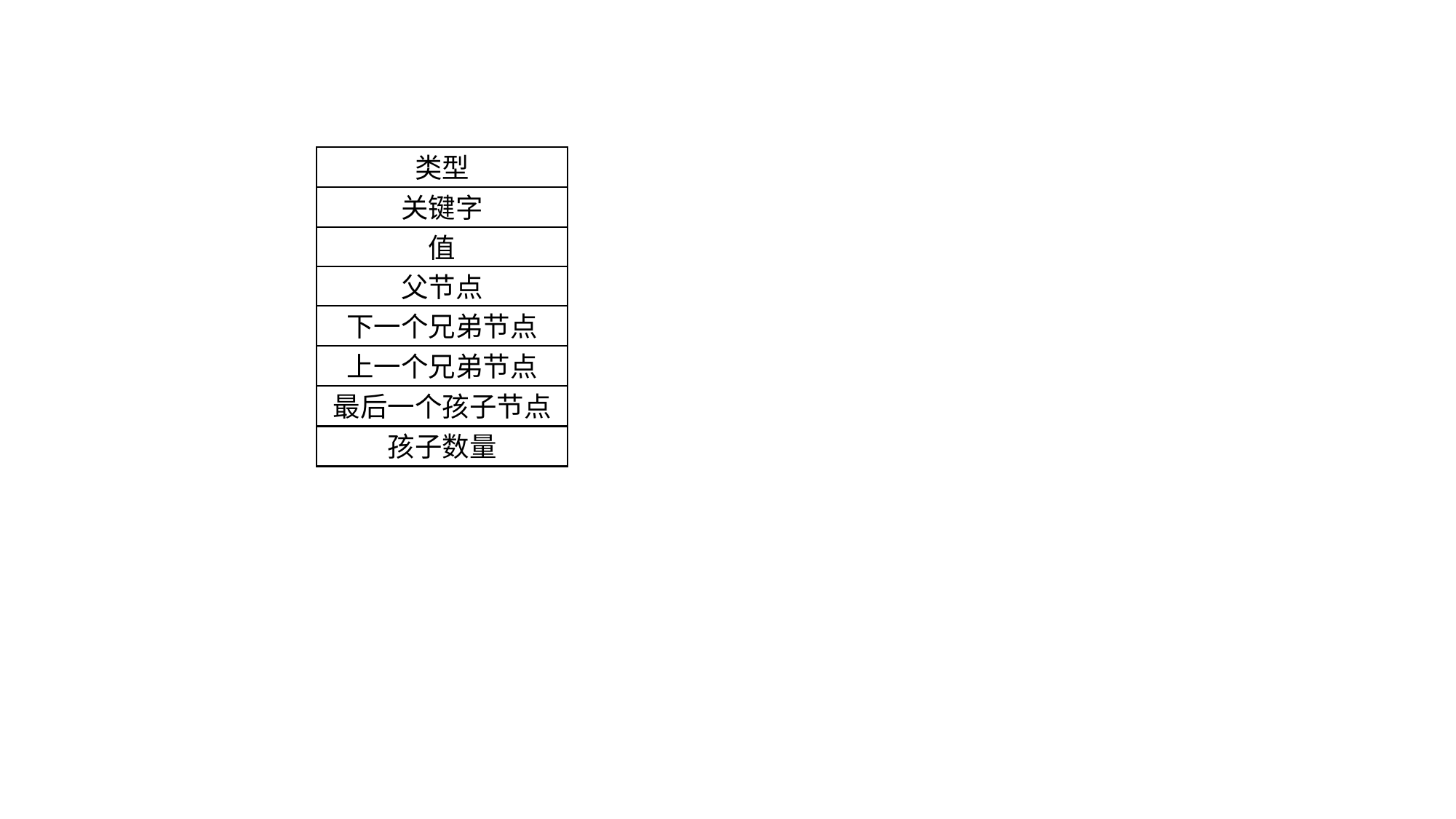

类型
关键字
值
父节点
下一个兄弟节点
上一个兄弟节点
最后一个孩子节点
孩子数量